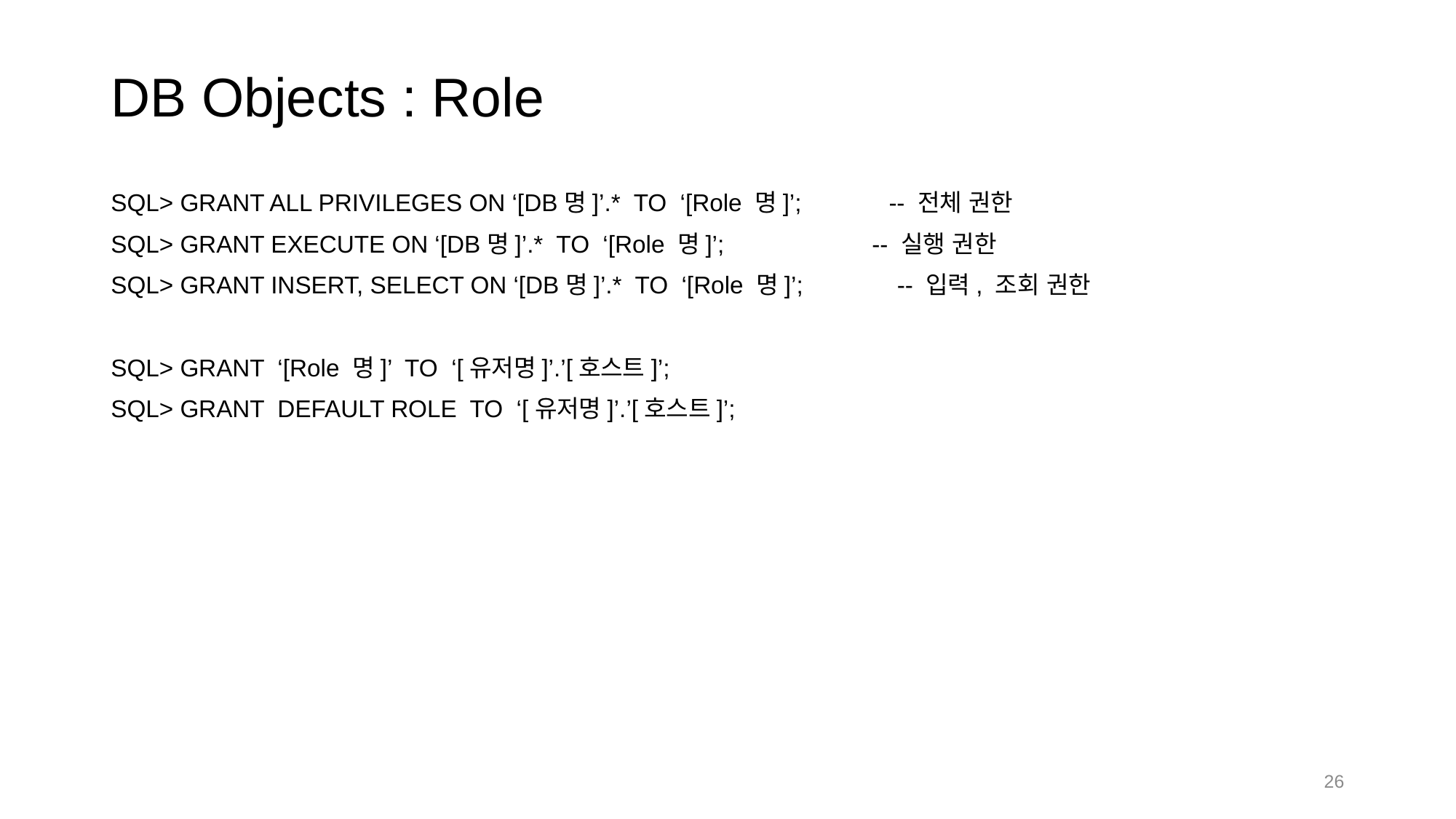

# DB Objects : Role
SQL> GRANT ALL PRIVILEGES ON ‘[DB명]’.*  TO  ‘[Role 명]’;             -- 전체 권한
SQL> GRANT EXECUTE ON ‘[DB명]’.*  TO  ‘[Role 명]’;                      -- 실행 권한
SQL> GRANT INSERT, SELECT ON ‘[DB명]’.*  TO  ‘[Role 명]’;              -- 입력, 조회 권한

SQL> GRANT  ‘[Role 명]’  TO  ‘[유저명]’.’[호스트]’;
SQL> GRANT  DEFAULT ROLE  TO  ‘[유저명]’.’[호스트]’;

26